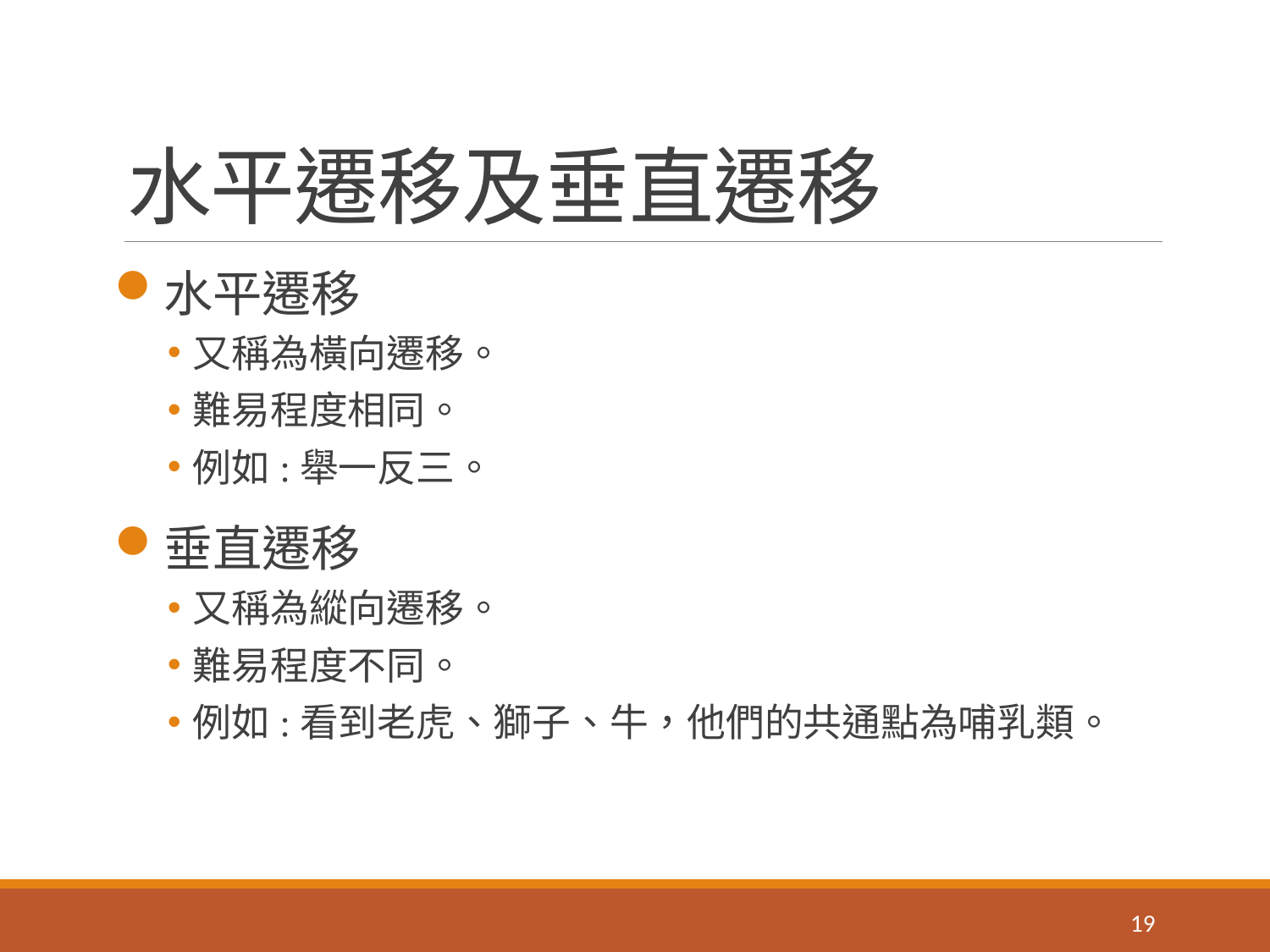

# 水平遷移及垂直遷移
水平遷移
又稱為橫向遷移。
難易程度相同。
例如:舉一反三。
垂直遷移
又稱為縱向遷移。
難易程度不同。
例如:看到老虎、獅子、牛，他們的共通點為哺乳類。

19